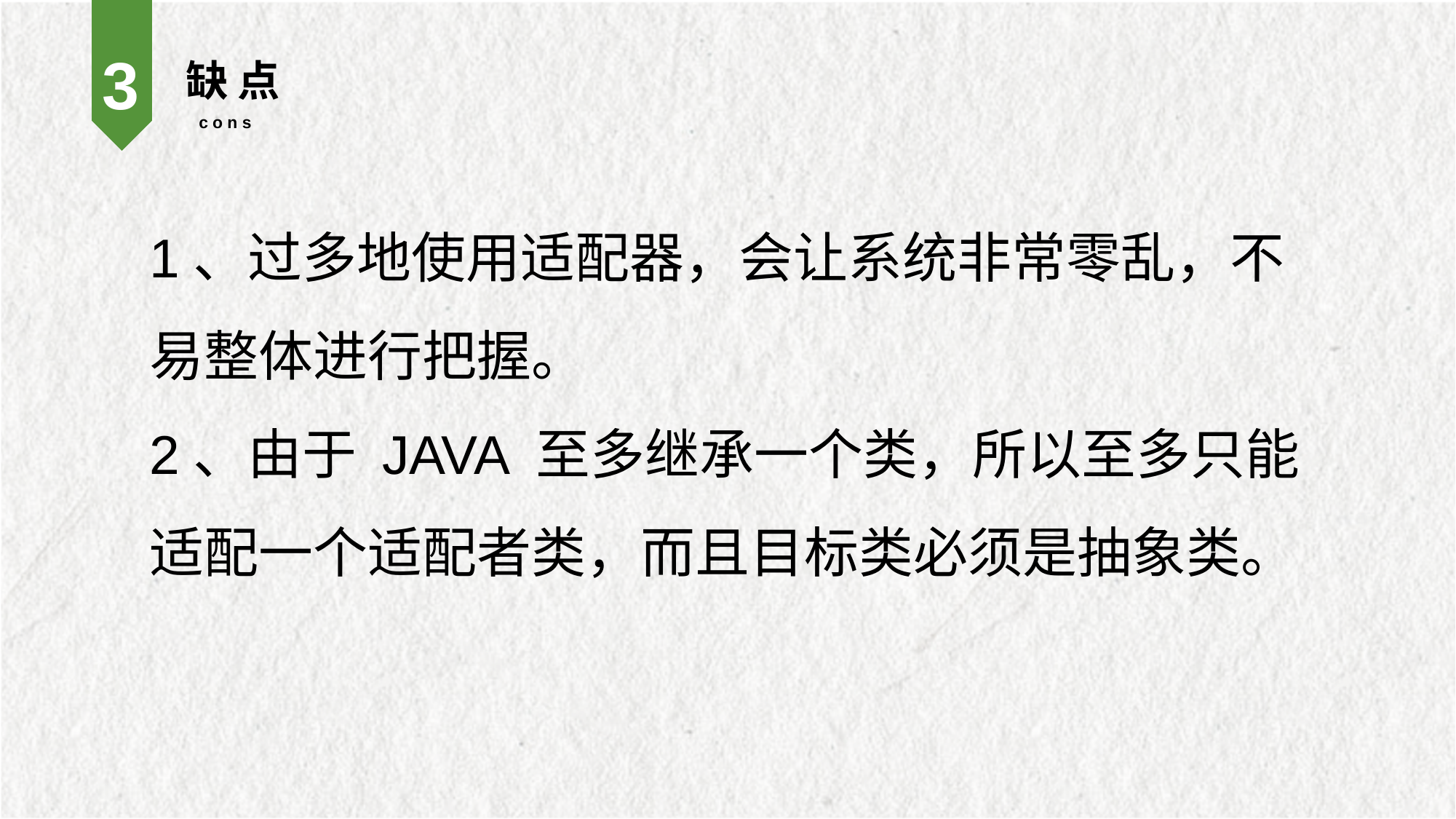

3

缺点
cons
1、过多地使用适配器，会让系统非常零乱，不易整体进行把握。
2、由于 JAVA 至多继承一个类，所以至多只能适配一个适配者类，而且目标类必须是抽象类。